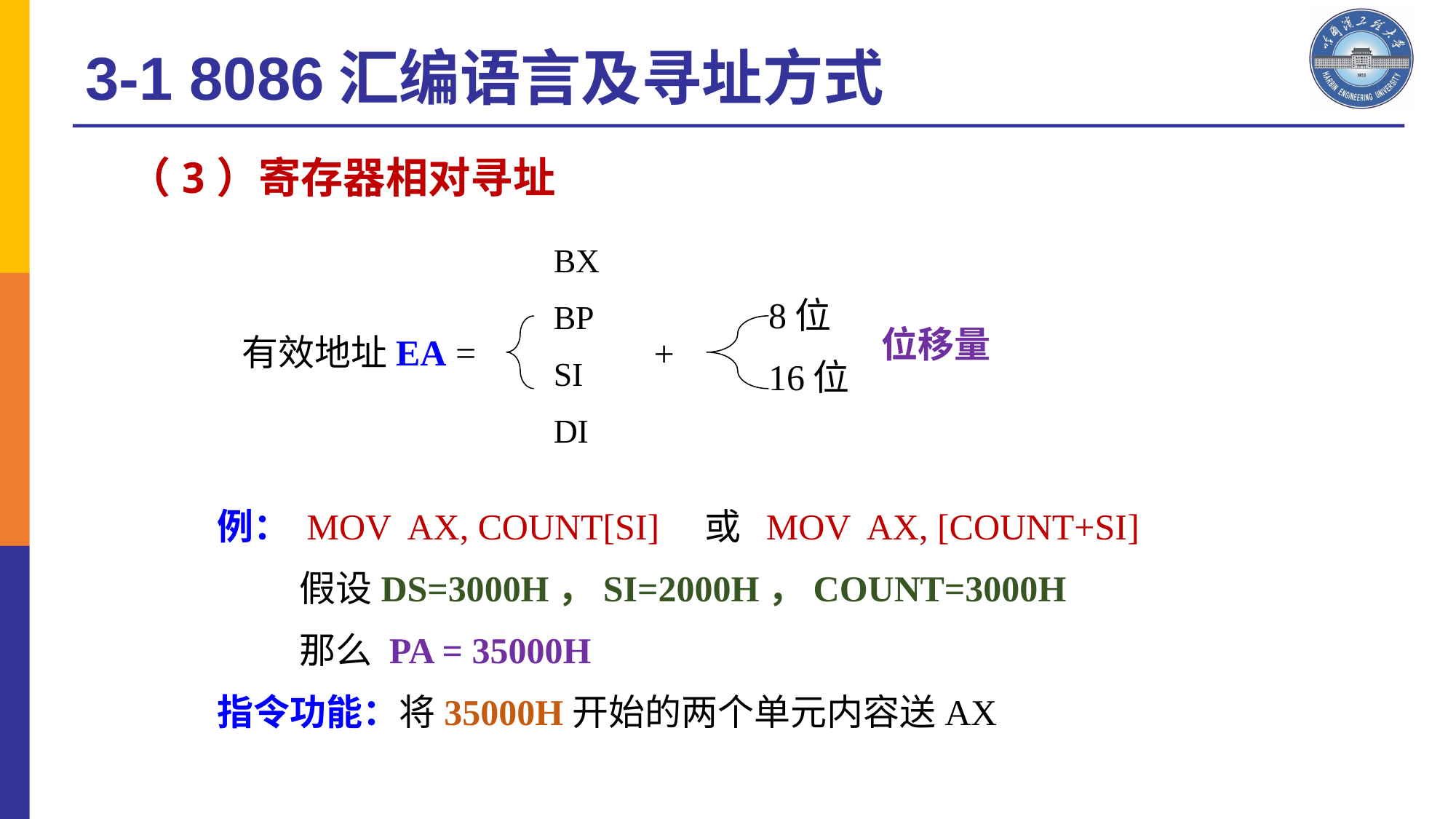

3-1 8086汇编语言及寻址方式
（3）寄存器相对寻址
BX
BP
SI
DI
8位
16位

位移量
有效地址EA =
+
例： MOV  AX, COUNT[SI]    或  MOV  AX, [COUNT+SI]
         假设DS=3000H，SI=2000H，COUNT=3000H
         那么 PA = 35000H
指令功能：将35000H开始的两个单元内容送AX